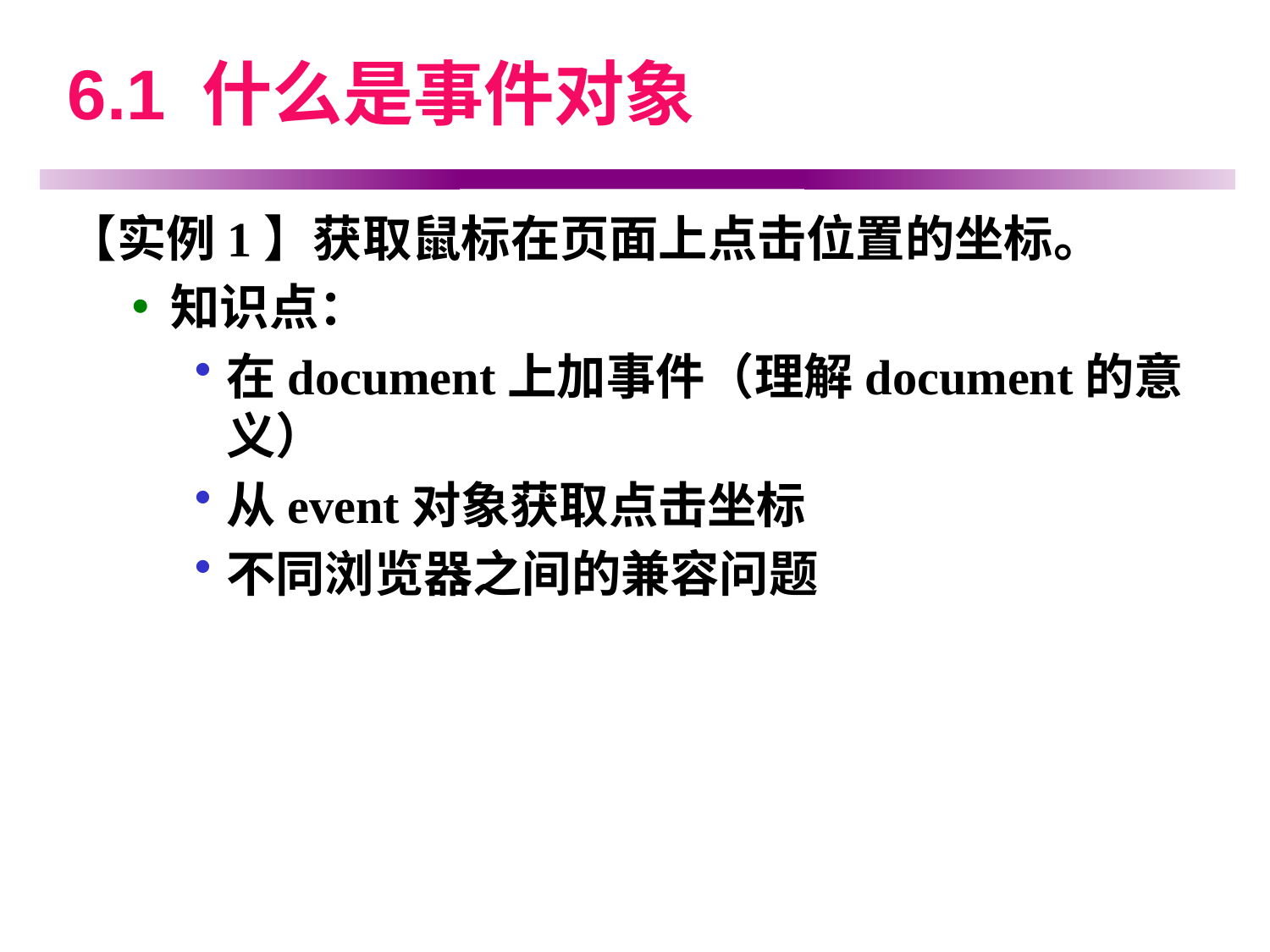

# 6.1 什么是事件对象
【实例1】获取鼠标在页面上点击位置的坐标。
知识点：
在document上加事件（理解document的意义）
从event对象获取点击坐标
不同浏览器之间的兼容问题